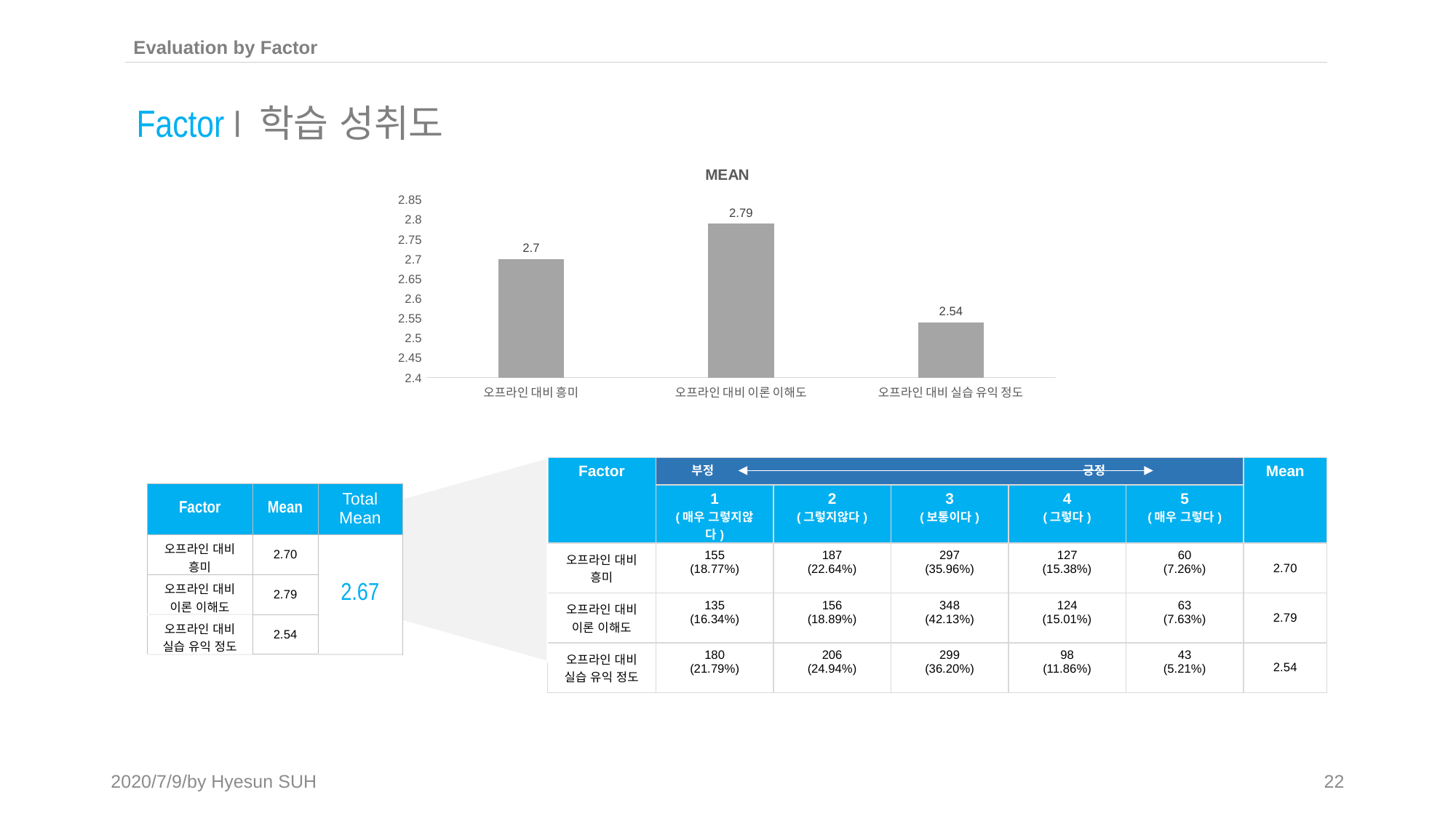

Evaluation by Factor
Factor I 학습 성취도

### Chart:

| Category | MEAN |
|---|---|
| 오프라인 대비 흥미 | 2.7 |
| 오프라인 대비 이론 이해도 | 2.79 |
| 오프라인 대비 실습 유익 정도 | 2.54 |
부정                                                                                                           긍정
| Factor |  |  |  |  |  | Mean |
| --- | --- | --- | --- | --- | --- | --- |
|  | 1 (매우 그렇지않다) | 2 (그렇지않다) | 3 (보통이다) | 4 (그렇다) | 5 (매우 그렇다) |  |
| 오프라인 대비 흥미 | 155 (18.77%) | 187 (22.64%) | 297 (35.96%) | 127 (15.38%) | 60 (7.26%) | 2.70 |
| 오프라인 대비 이론 이해도 | 135 (16.34%) | 156 (18.89%) | 348 (42.13%) | 124 (15.01%) | 63 (7.63%) | 2.79 |
| 오프라인 대비 실습 유익 정도 | 180 (21.79%) | 206 (24.94%) | 299 (36.20%) | 98 (11.86%) | 43 (5.21%) | 2.54 |
| Factor | Mean | Total Mean |
| --- | --- | --- |
| 오프라인 대비 흥미 | 2.70 | 2.67 |
| 오프라인 대비 이론 이해도 | 2.79 |  |
| 오프라인 대비 실습 유익 정도 | 2.54 |  |

2020/7/9/by Hyesun SUH
22